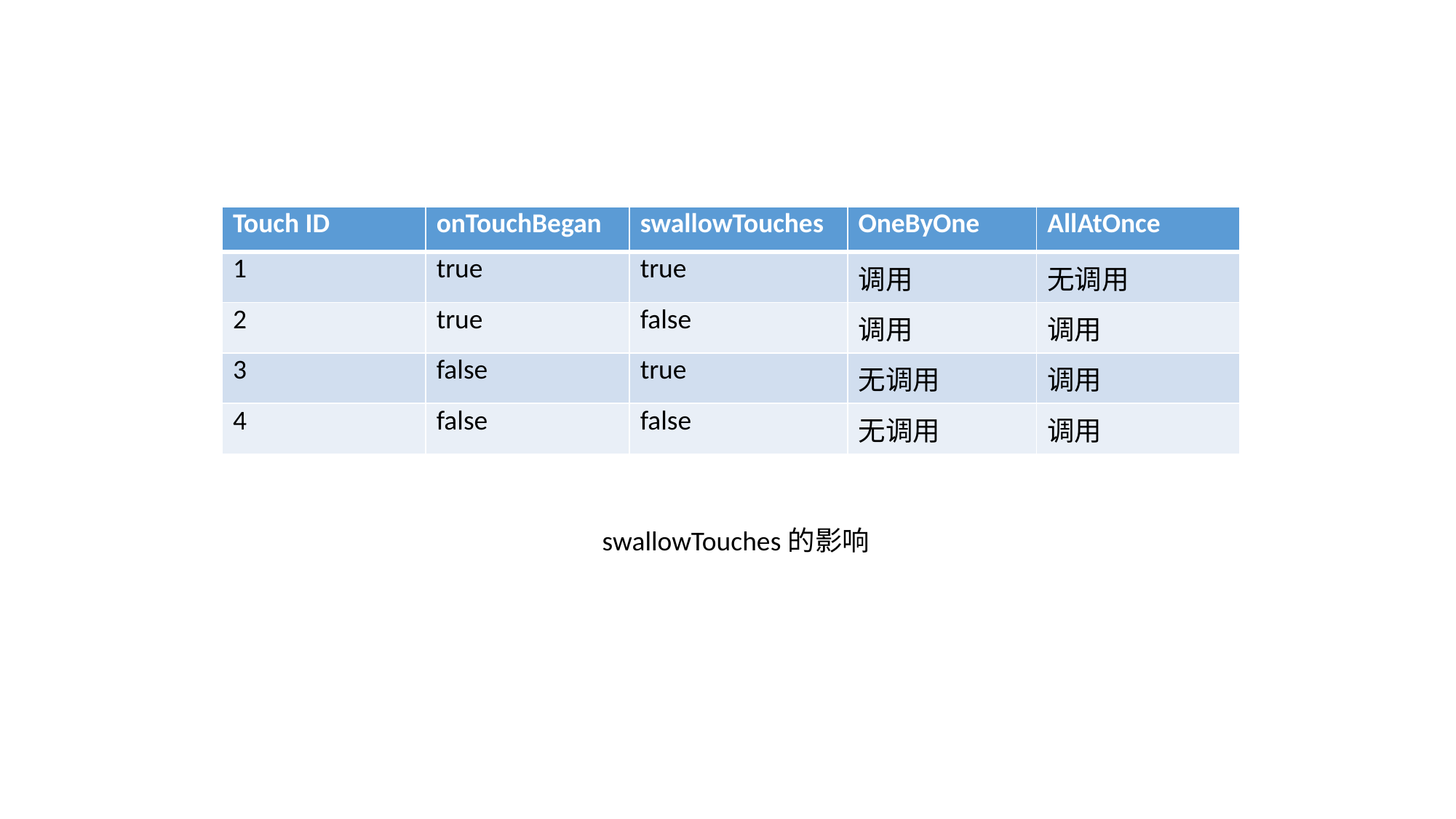

| Touch ID | onTouchBegan | swallowTouches | OneByOne | AllAtOnce |
| --- | --- | --- | --- | --- |
| 1 | true | true | 调用 | 无调用 |
| 2 | true | false | 调用 | 调用 |
| 3 | false | true | 无调用 | 调用 |
| 4 | false | false | 无调用 | 调用 |
swallowTouches的影响